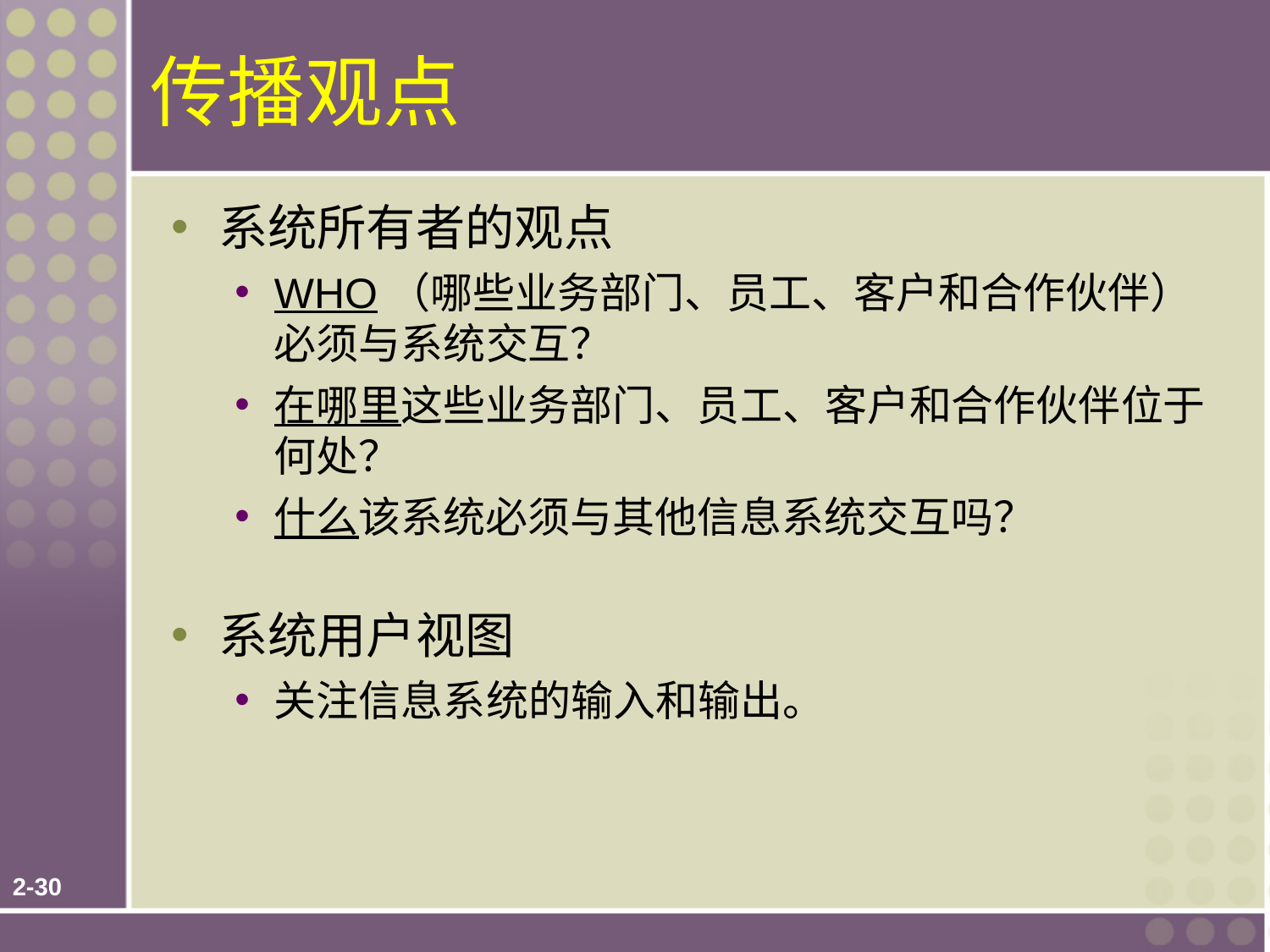

传播观点
系统所有者的观点
WHO（哪些业务部门、员工、客户和合作伙伴）必须与系统交互？
在哪里这些业务部门、员工、客户和合作伙伴位于何处？
什么该系统必须与其他信息系统交互吗？
系统用户视图
关注信息系统的输入和输出。
2-30